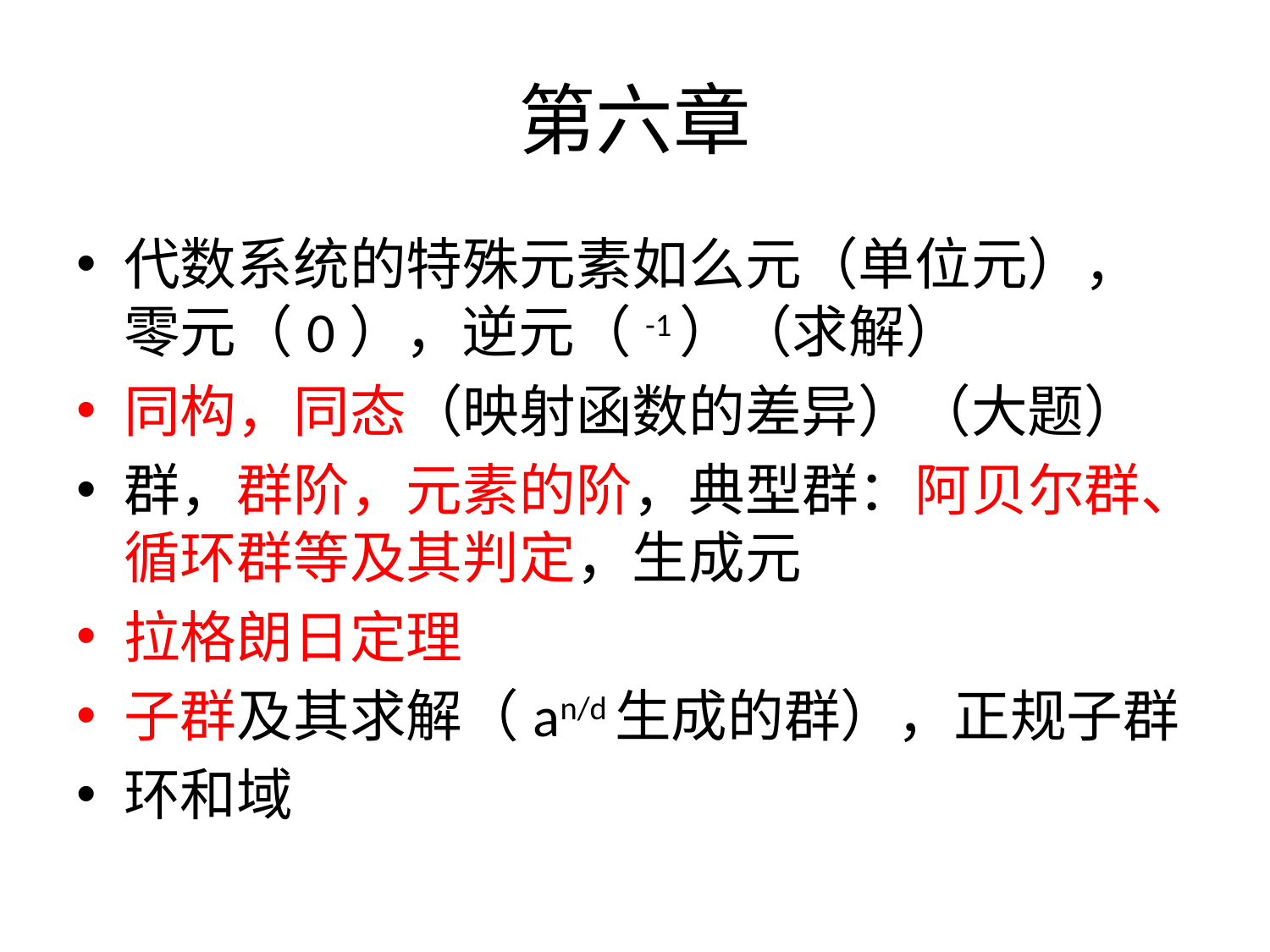

# 第六章
代数系统的特殊元素如么元（单位元），零元（0），逆元（-1）（求解）
同构，同态（映射函数的差异）（大题）
群，群阶，元素的阶，典型群：阿贝尔群、循环群等及其判定，生成元
拉格朗日定理
子群及其求解（an/d生成的群），正规子群
环和域